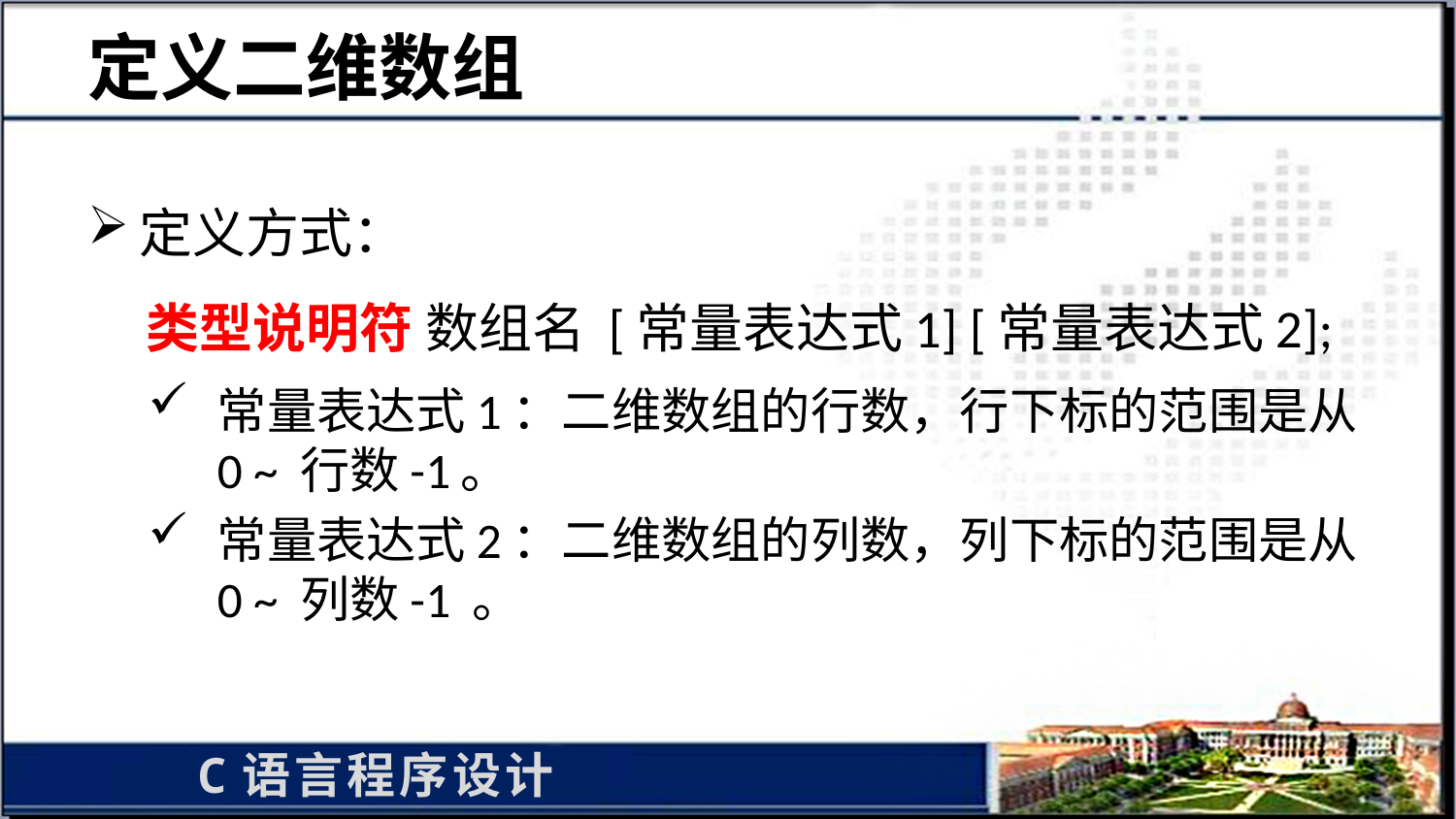

# 定义二维数组
定义方式：
    类型说明符 数组名 [常量表达式1] [常量表达式2];
常量表达式1：二维数组的行数，行下标的范围是从0 ~ 行数-1。
常量表达式2：二维数组的列数，列下标的范围是从0 ~ 列数-1 。